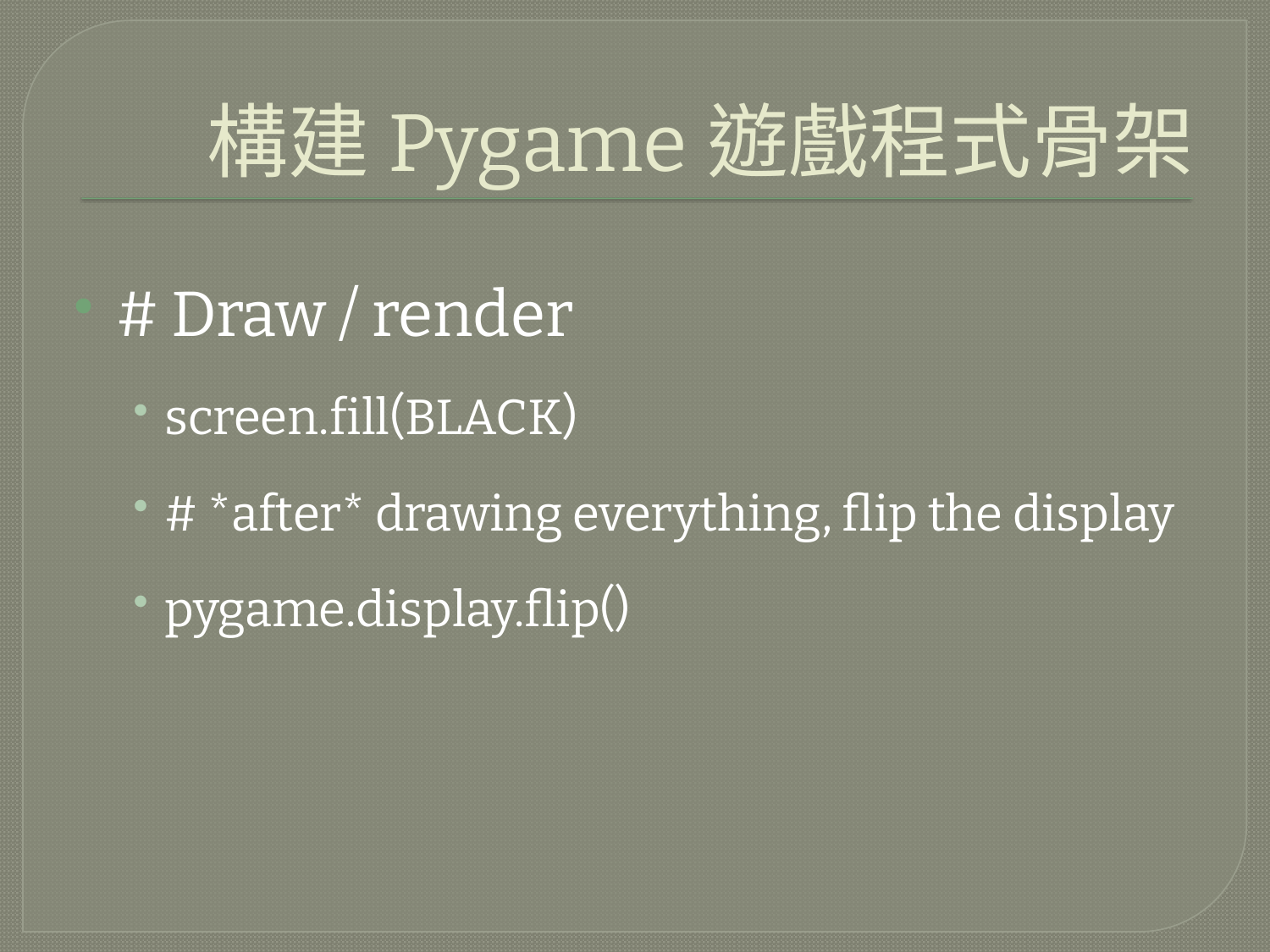

# 構建Pygame遊戲程式骨架
# Draw / render
screen.fill(BLACK)
# *after* drawing everything, flip the display
pygame.display.flip()